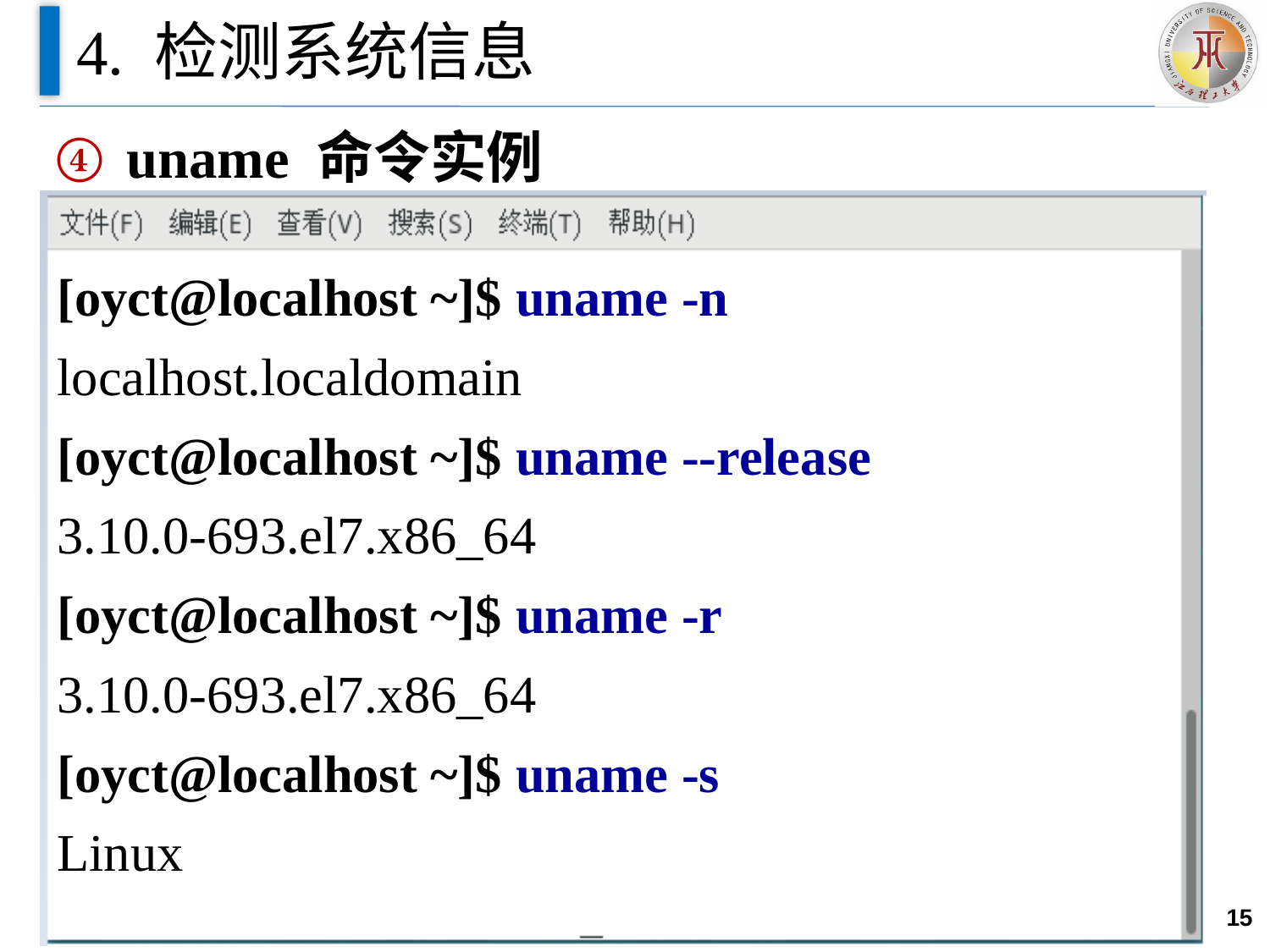

# 4. 检测系统信息
uname 命令实例
[oyct@localhost ~]$ uname -n
localhost.localdomain
[oyct@localhost ~]$ uname --release
3.10.0-693.el7.x86_64
[oyct@localhost ~]$ uname -r
3.10.0-693.el7.x86_64
[oyct@localhost ~]$ uname -s
Linux
15